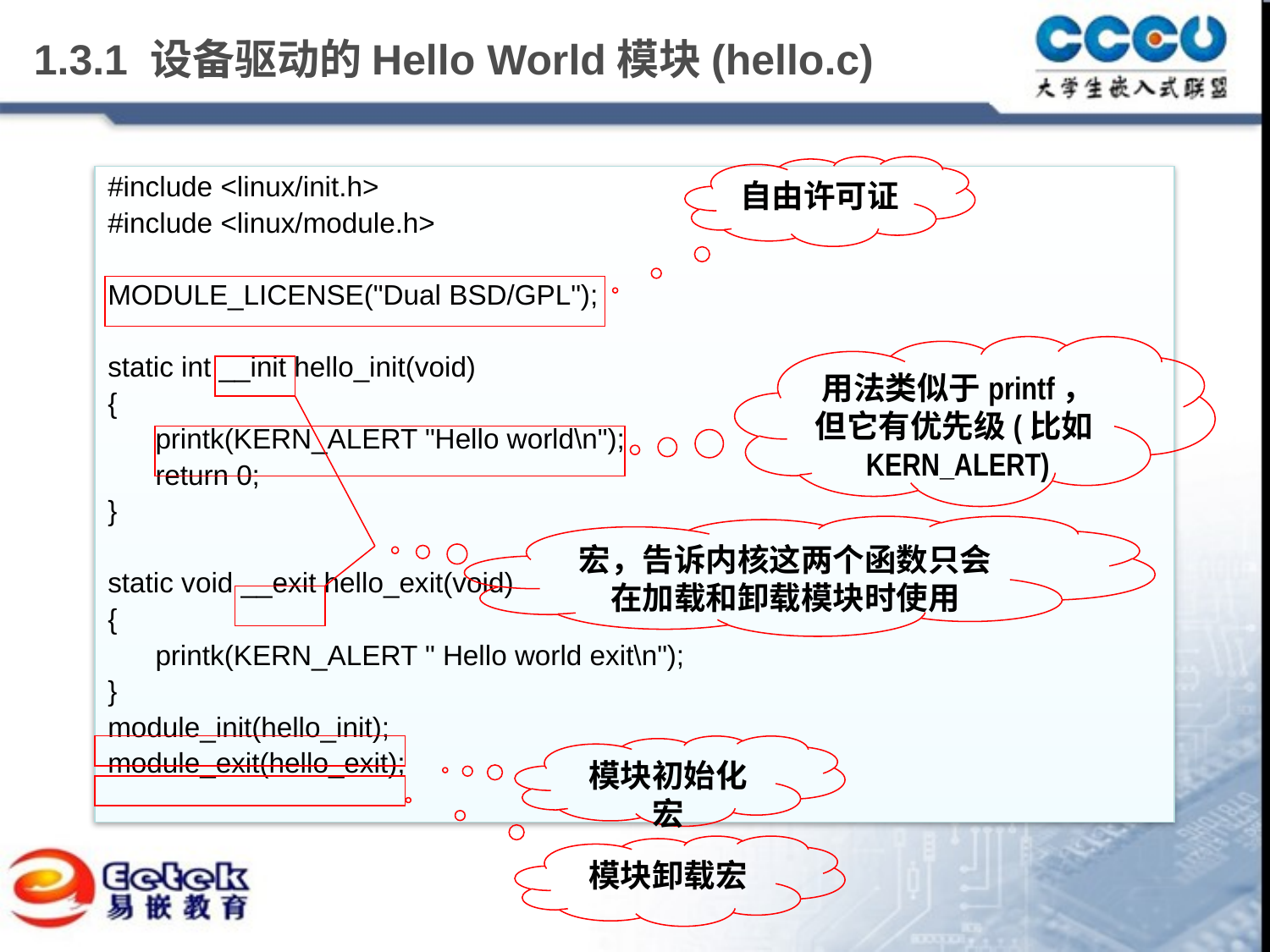

# 1.3.1 设备驱动的Hello World模块(hello.c)
自由许可证
#include <linux/init.h>
#include <linux/module.h>

MODULE_LICENSE("Dual BSD/GPL");

static int __init hello_init(void)
{
	printk(KERN_ALERT "Hello world\n");
	return 0;
}

static void __exit hello_exit(void)
{
	printk(KERN_ALERT " Hello world exit\n");
}
module_init(hello_init);
module_exit(hello_exit);

用法类似于printf，但它有优先级(比如KERN_ALERT)

宏，告诉内核这两个函数只会在加载和卸载模块时使用

模块初始化宏

模块卸载宏